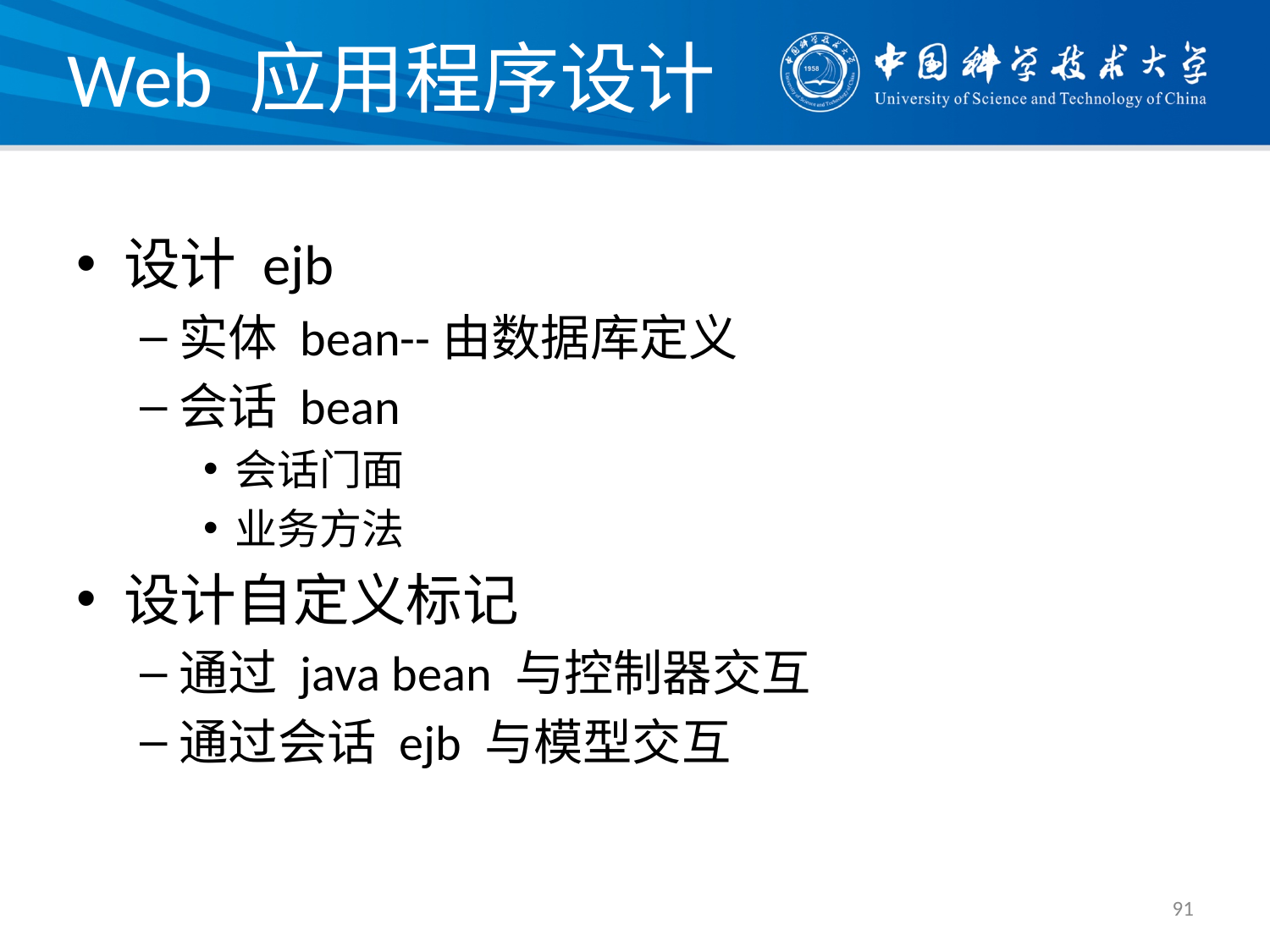

# Web 应用程序设计
设计 ejb
实体 bean--由数据库定义
会话 bean
会话门面
业务方法
设计自定义标记
通过 java bean 与控制器交互
通过会话 ejb 与模型交互
91